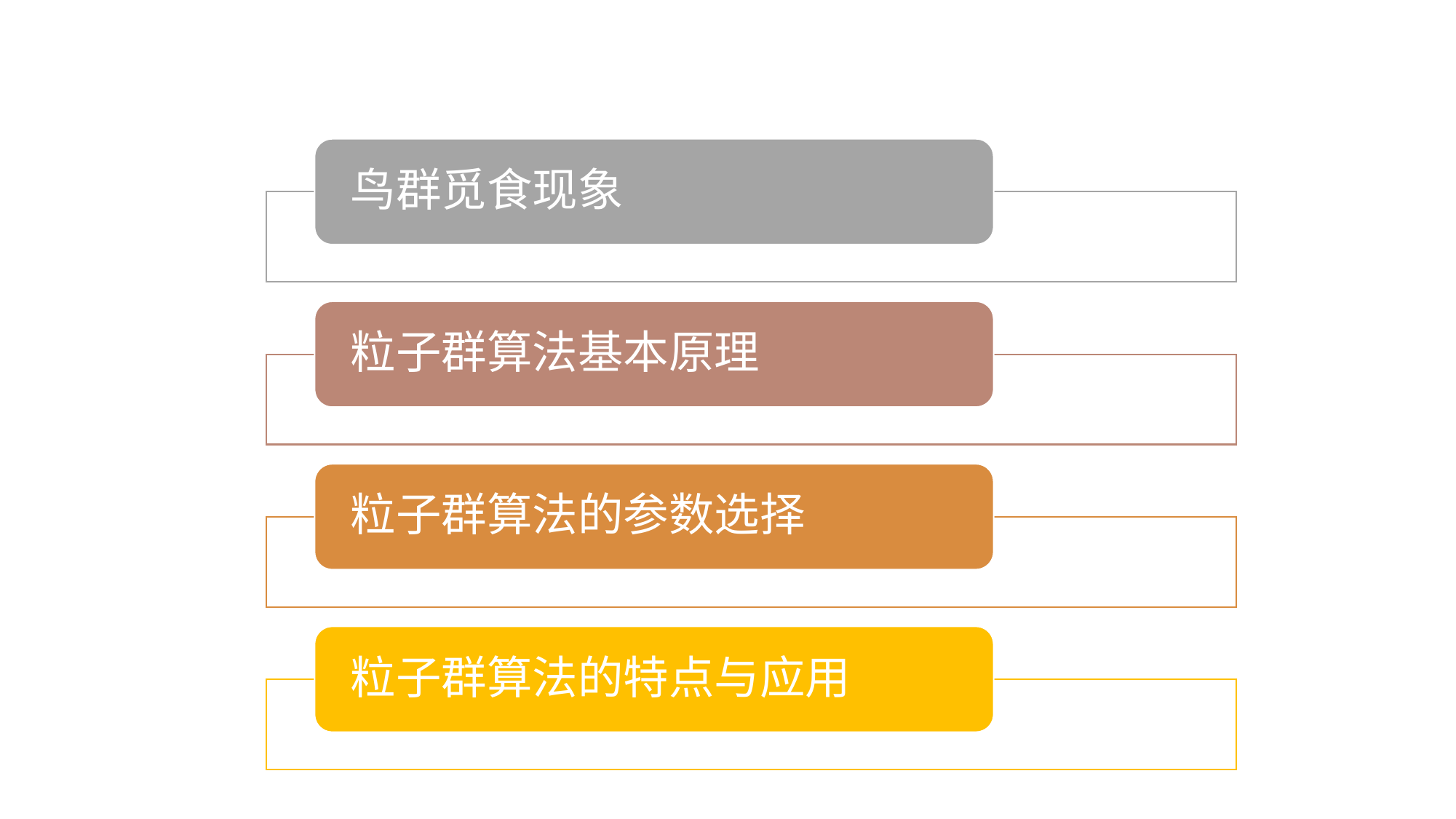

鸟群觅食现象
粒子群算法基本原理
粒子群算法的参数选择
粒子群算法的特点与应用